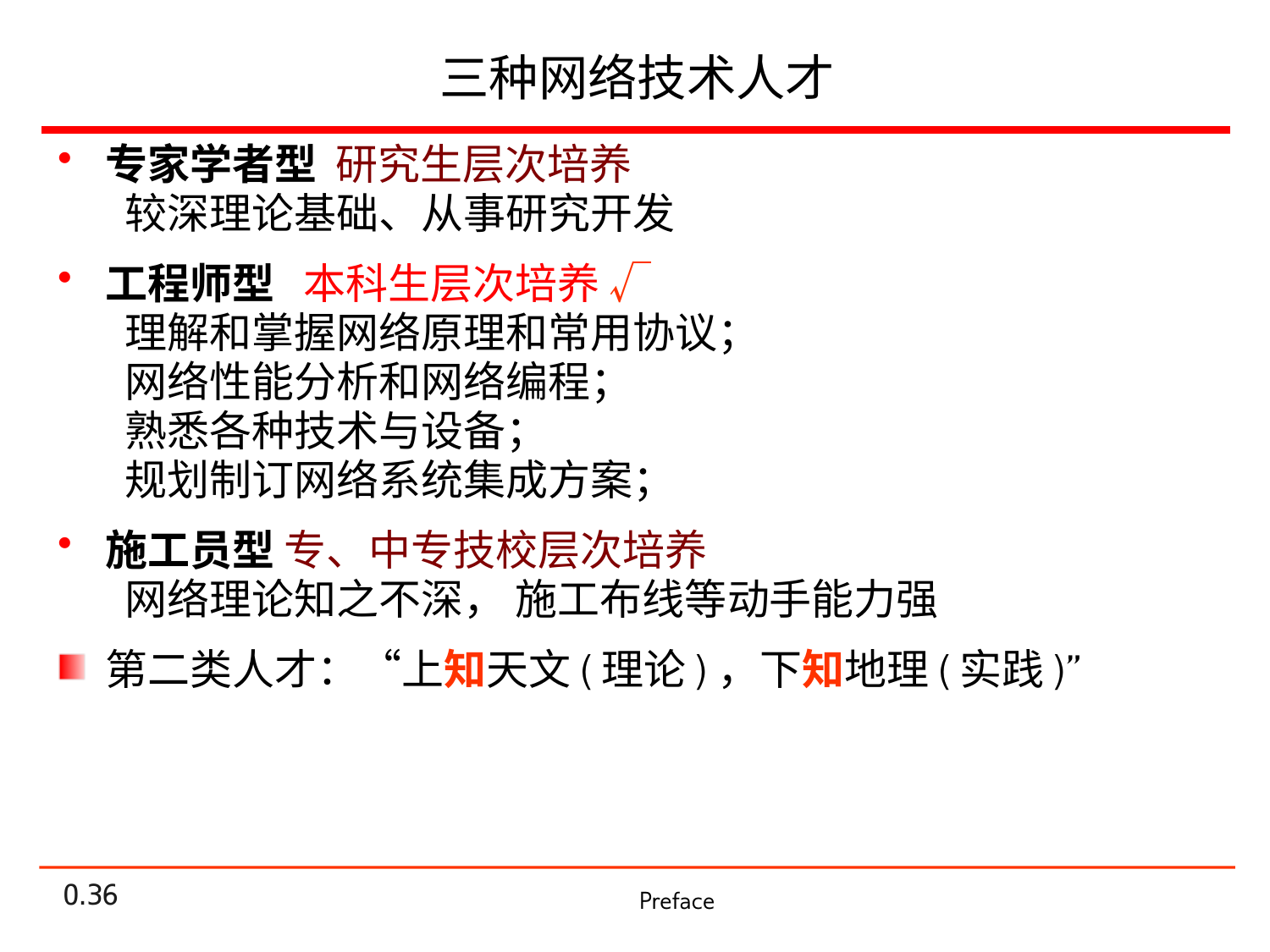

# 三种网络技术人才
专家学者型  研究生层次培养
      较深理论基础、从事研究开发
工程师型   本科生层次培养 √
      理解和掌握网络原理和常用协议；
      网络性能分析和网络编程；
      熟悉各种技术与设备；
      规划制订网络系统集成方案；
施工员型 专、中专技校层次培养
      网络理论知之不深， 施工布线等动手能力强
第二类人才：“上知天文(理论)，下知地理(实践)”
Preface